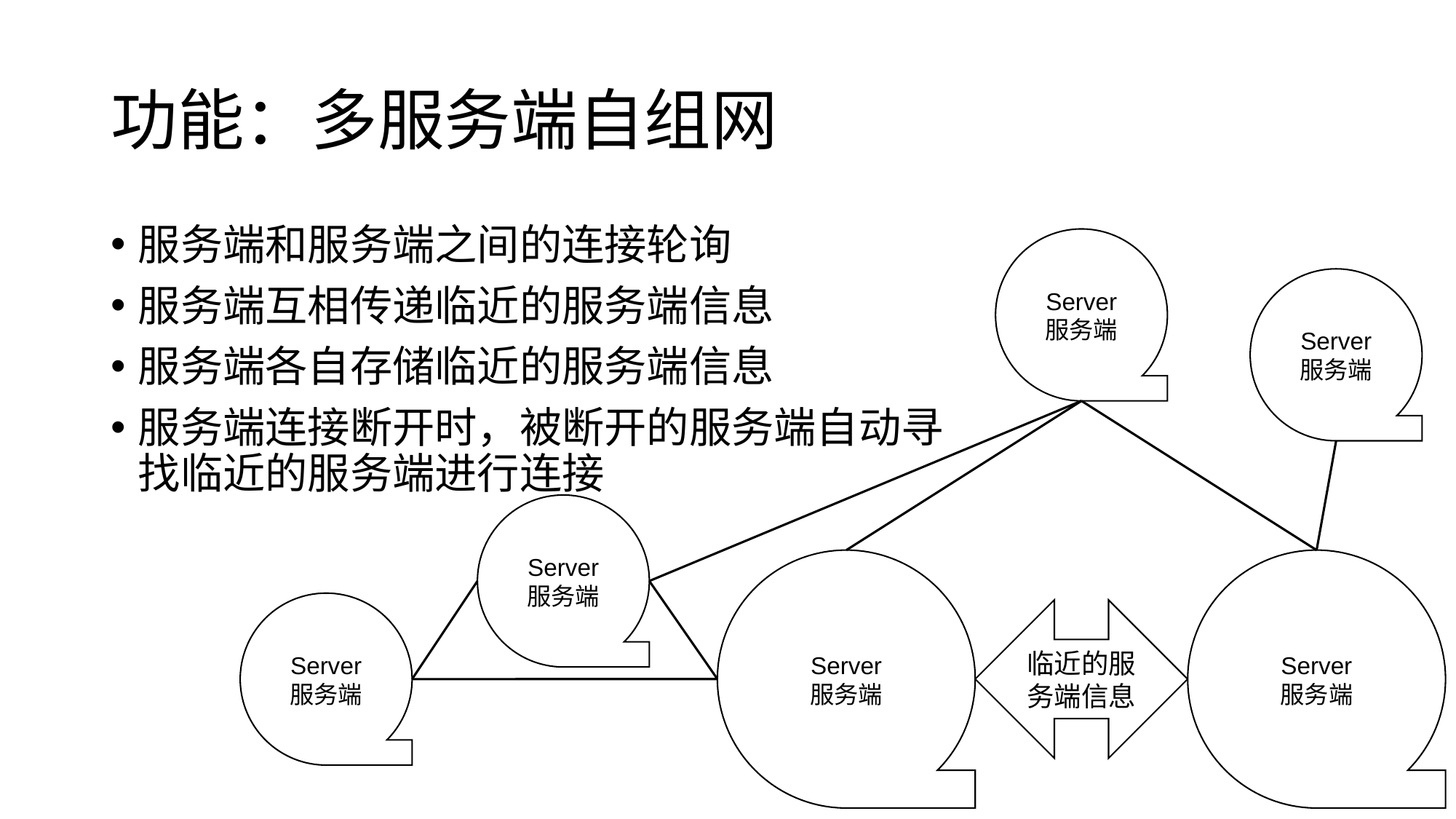

# 功能：多服务端自组网
服务端和服务端之间的连接轮询
服务端互相传递临近的服务端信息
服务端各自存储临近的服务端信息
服务端连接断开时，被断开的服务端自动寻找临近的服务端进行连接
Server
服务端
Server
服务端
Server
服务端
Server
服务端
Server
服务端
临近的服务端信息
Server
服务端